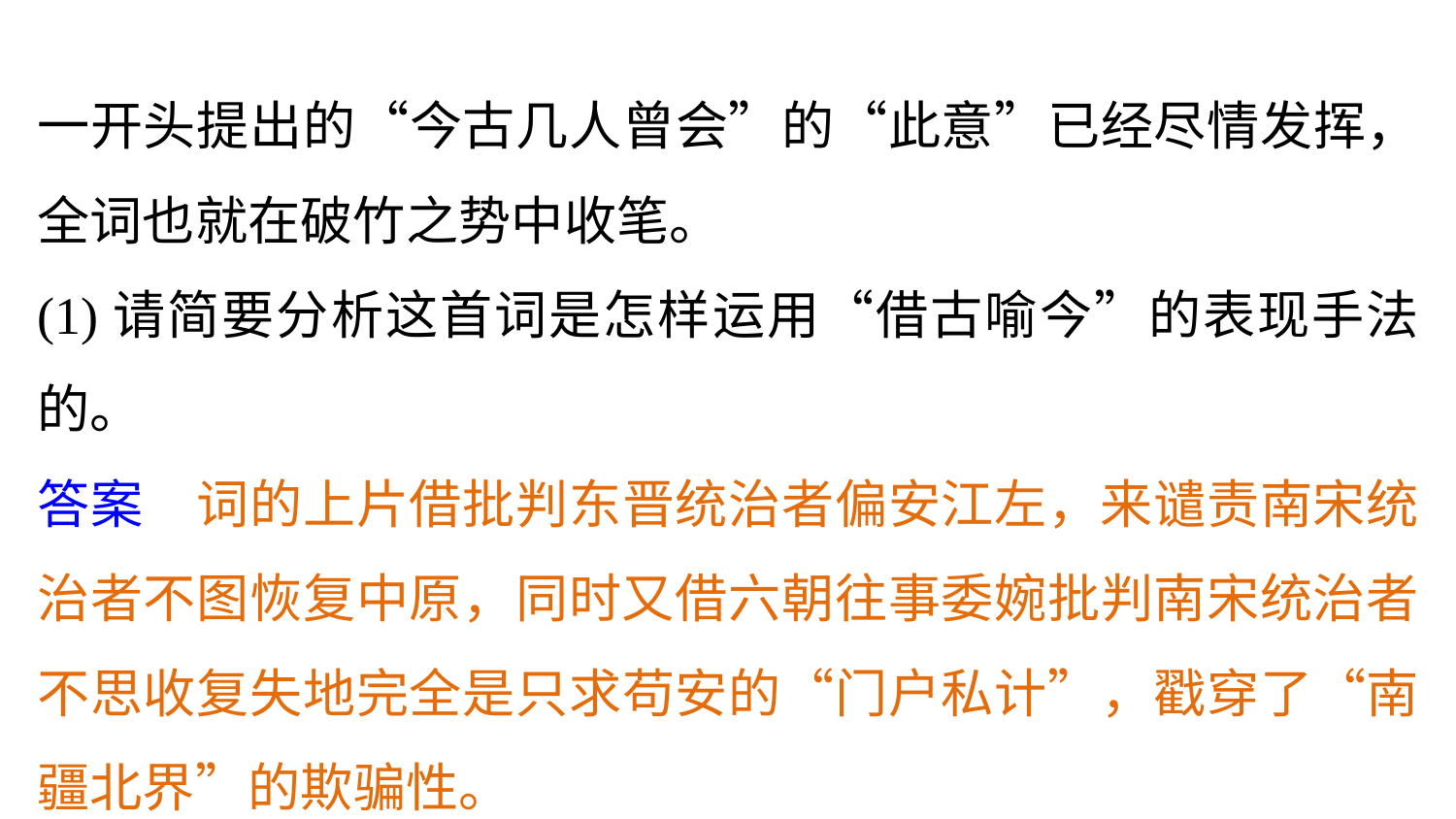

一开头提出的“今古几人曾会”的“此意”已经尽情发挥，全词也就在破竹之势中收笔。
(1)请简要分析这首词是怎样运用“借古喻今”的表现手法的。
答案　词的上片借批判东晋统治者偏安江左，来谴责南宋统治者不图恢复中原，同时又借六朝往事委婉批判南宋统治者不思收复失地完全是只求苟安的“门户私计”，戳穿了“南疆北界”的欺骗性。